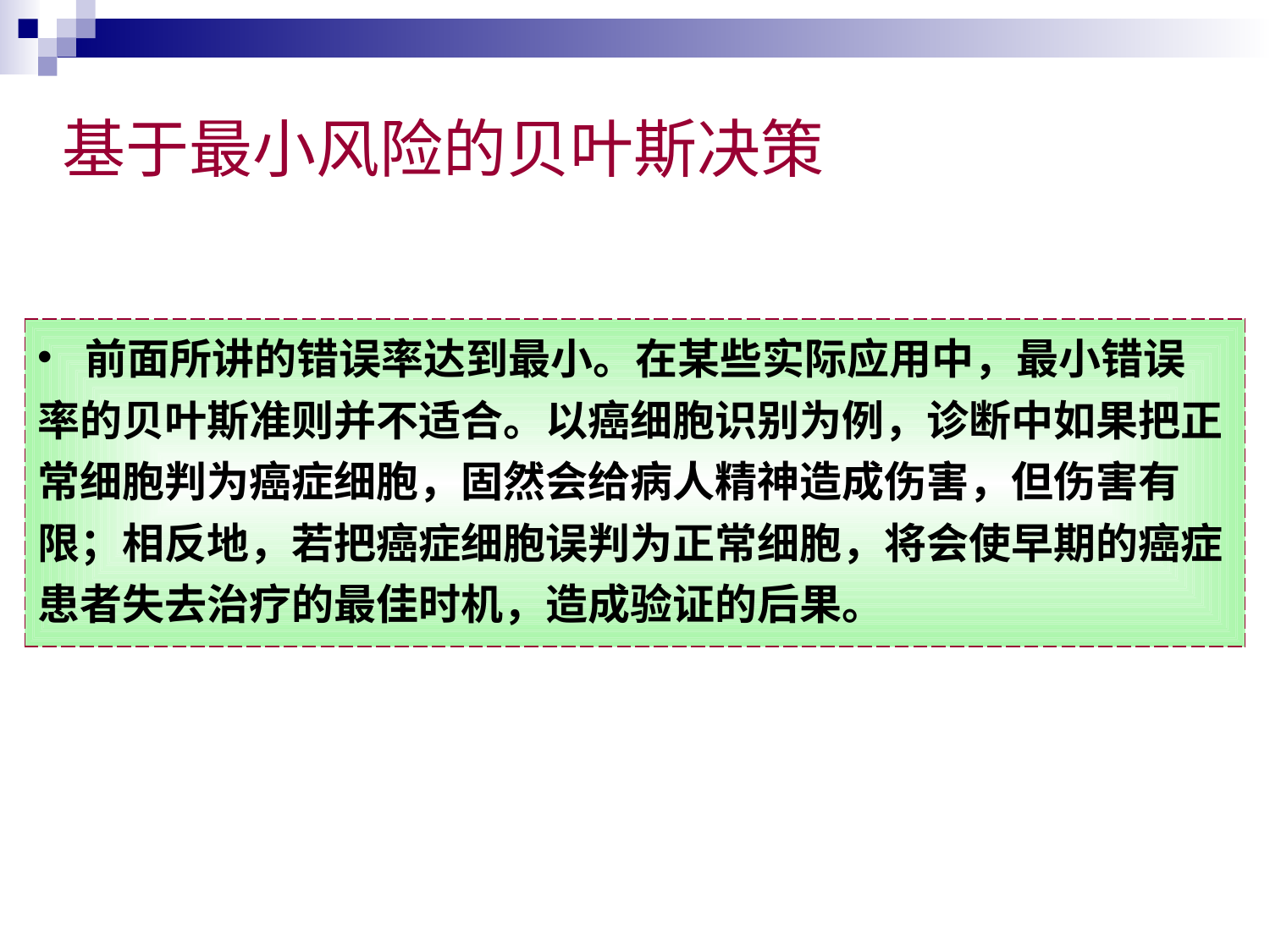

基于最小风险的贝叶斯决策
| 前面所讲的错误率达到最小。在某些实际应用中，最小错误 率的贝叶斯准则并不适合。以癌细胞识别为例，诊断中如果把正常细胞判为癌症细胞，固然会给病人精神造成伤害，但伤害有限；相反地，若把癌症细胞误判为正常细胞，将会使早期的癌症患者失去治疗的最佳时机，造成验证的后果。 |
| --- |